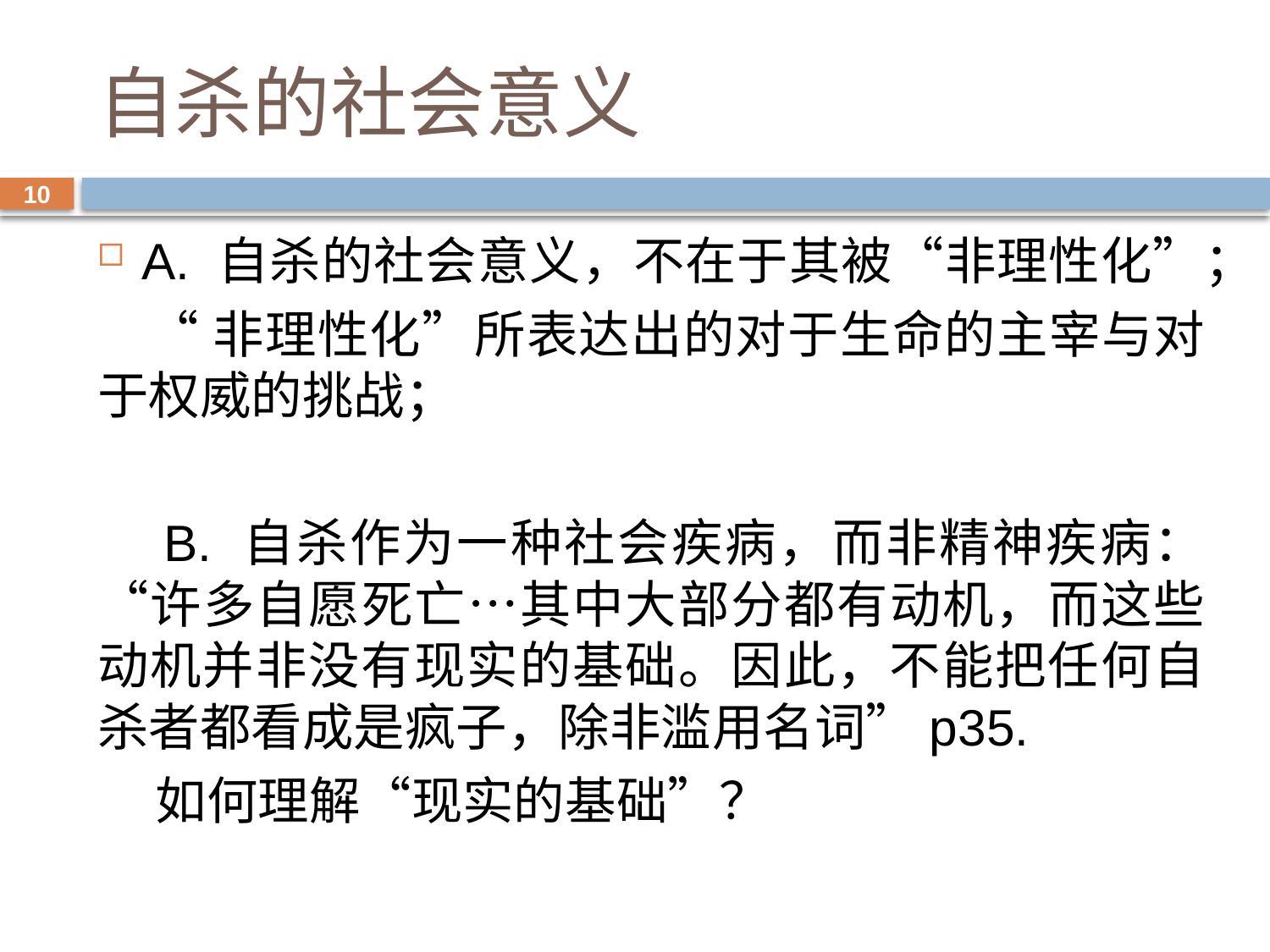

# 自杀的社会意义
10
A. 自杀的社会意义，不在于其被“非理性化”；
    “非理性化”所表达出的对于生命的主宰与对于权威的挑战；

    B. 自杀作为一种社会疾病，而非精神疾病：“许多自愿死亡…其中大部分都有动机，而这些动机并非没有现实的基础。因此，不能把任何自杀者都看成是疯子，除非滥用名词”p35.
    如何理解“现实的基础”？